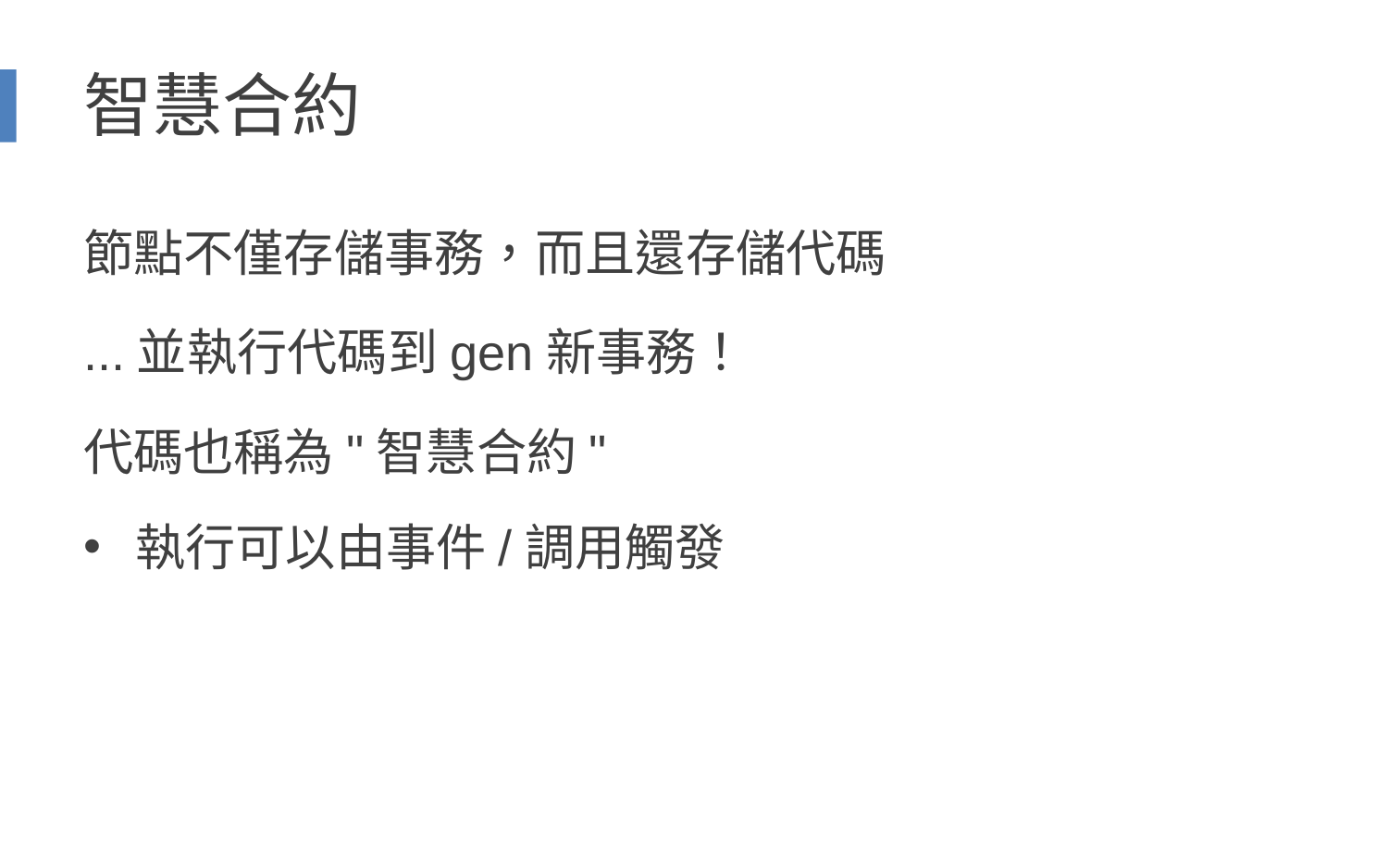

# 智慧合約
節點不僅存儲事務，而且還存儲代碼
...並執行代碼到gen新事務！
代碼也稱為"智慧合約"
執行可以由事件/調用觸發